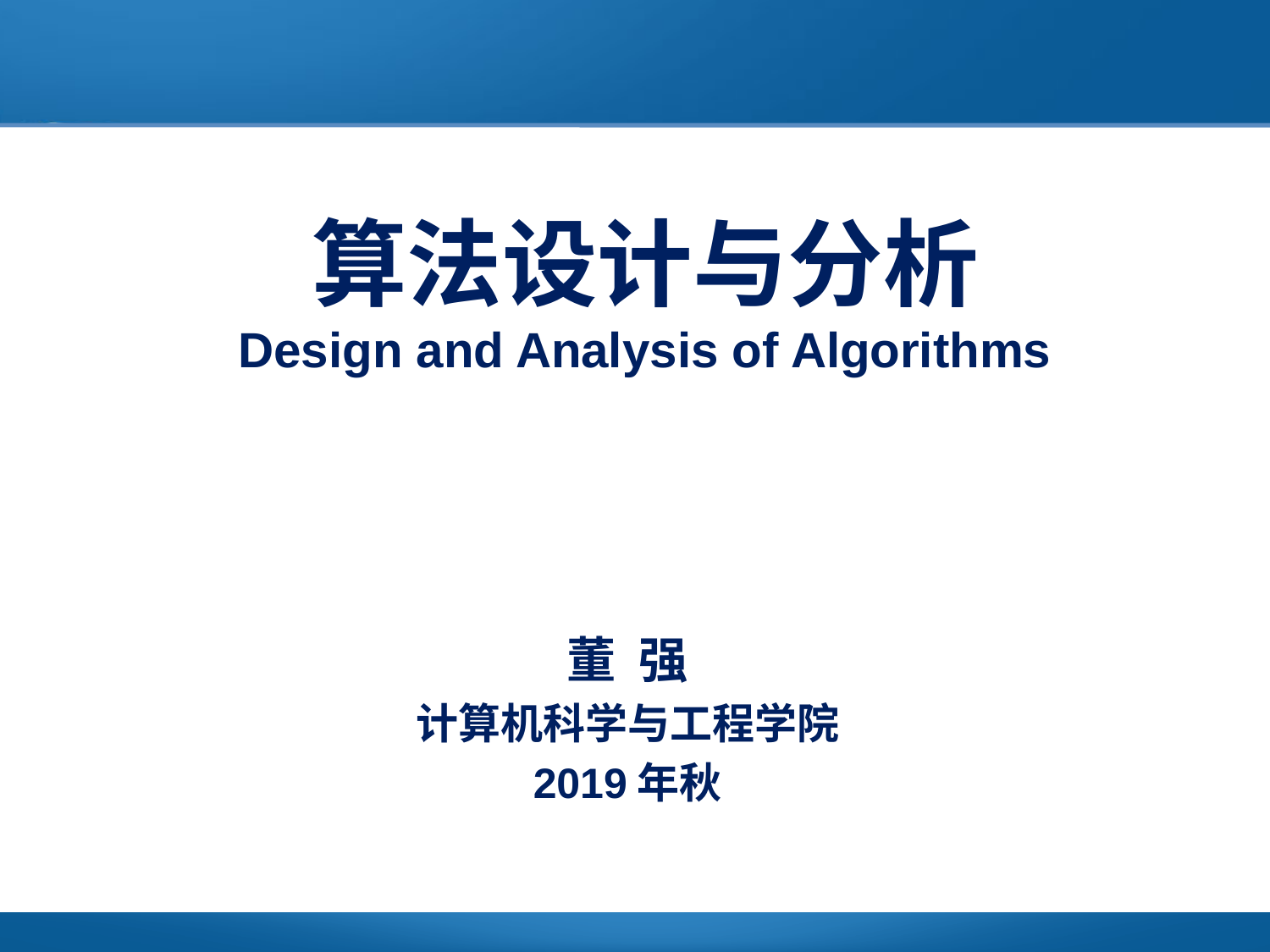

算法设计与分析
Design and Analysis of Algorithms
董  强
计算机科学与工程学院
2019年秋